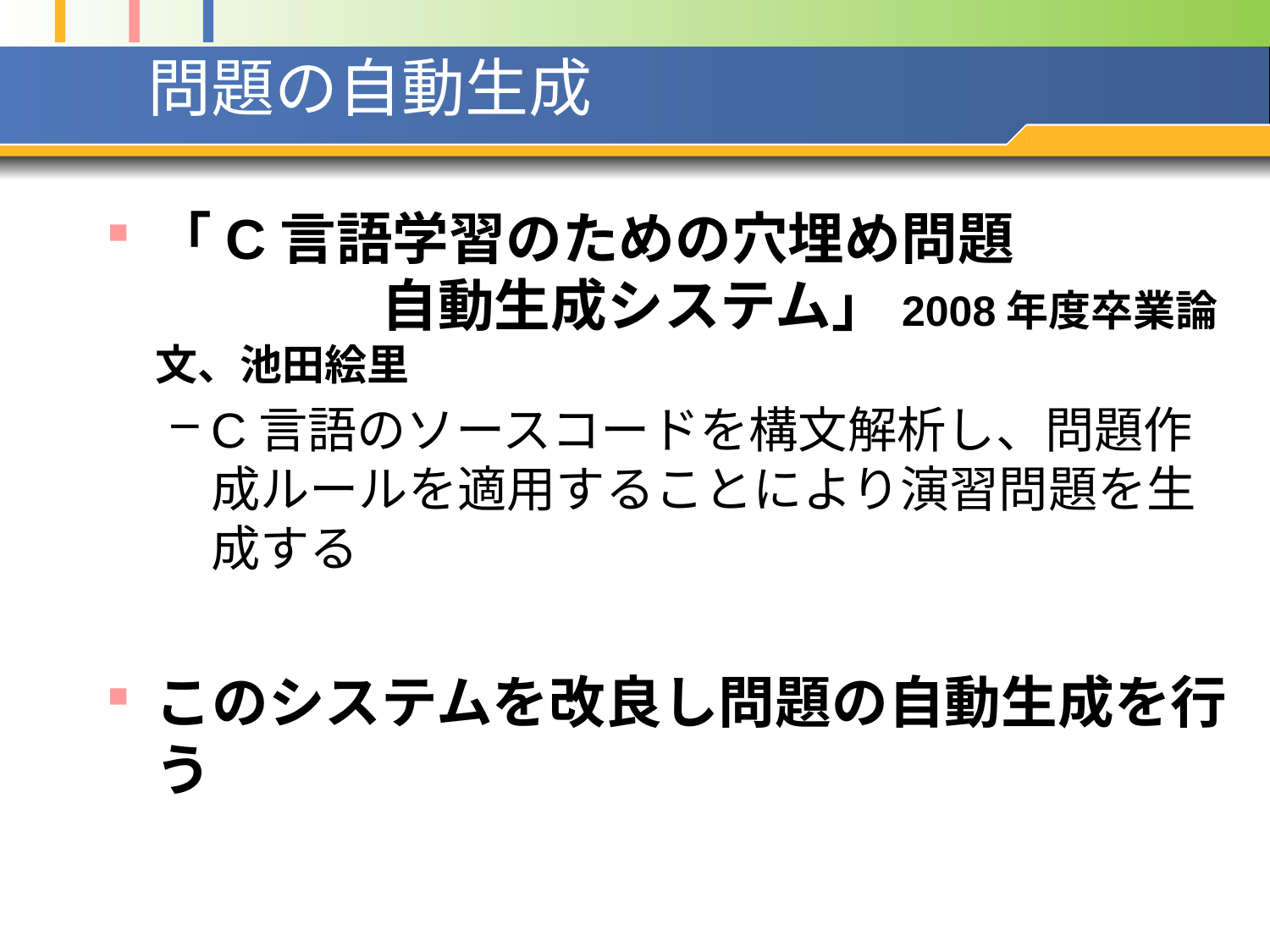

# 問題の自動生成
「C言語学習のための穴埋め問題　　　　　　　自動生成システム」2008年度卒業論文、池田絵里
C言語のソースコードを構文解析し、問題作成ルールを適用することにより演習問題を生成する

このシステムを改良し問題の自動生成を行う